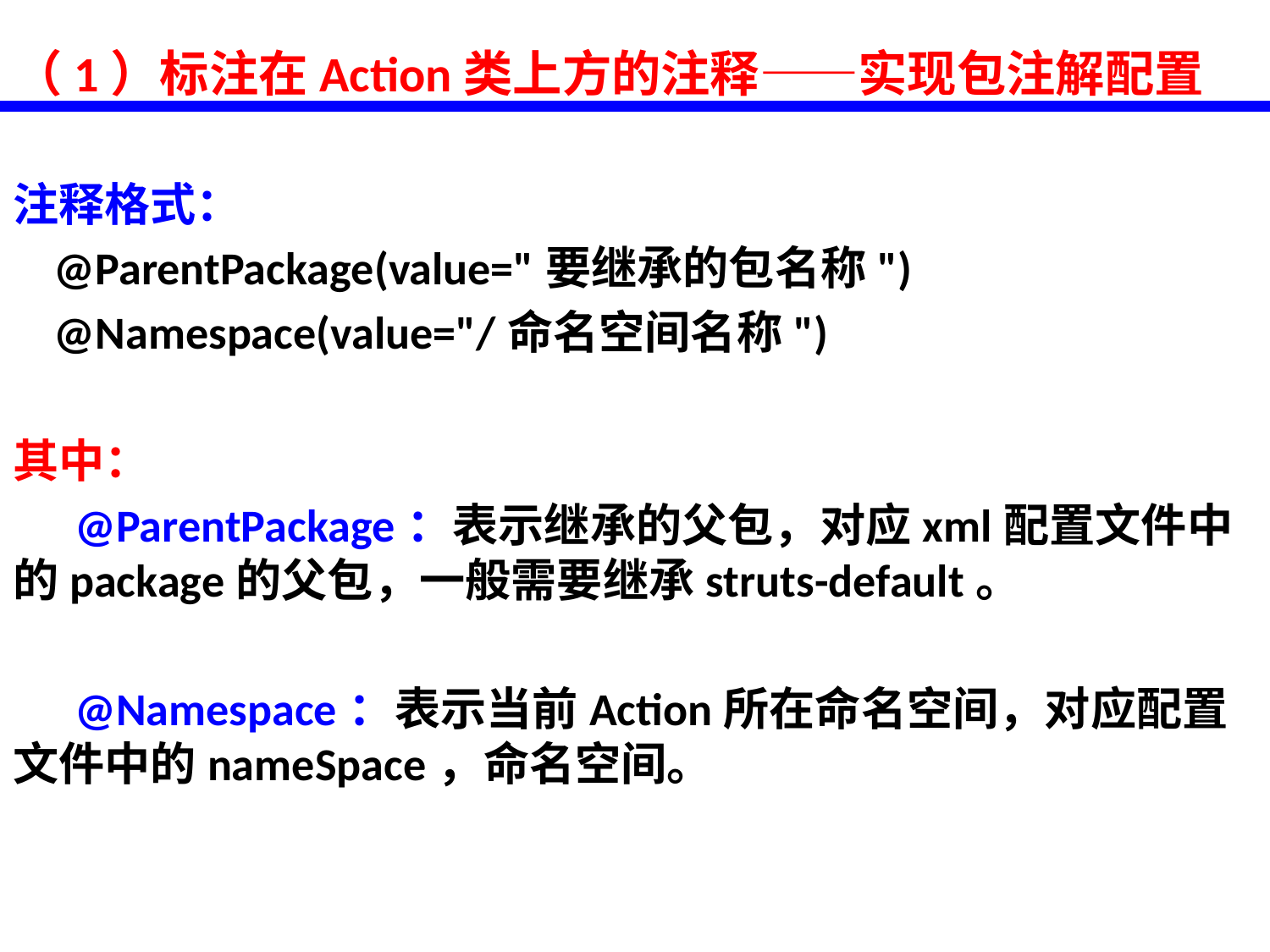

（1）标注在Action类上方的注释——实现包注解配置

注释格式：
    @ParentPackage(value="要继承的包名称")
    @Namespace(value="/命名空间名称")

其中：
      @ParentPackage：表示继承的父包，对应xml配置文件中的package的父包，一般需要继承struts-default。

      @Namespace：表示当前Action所在命名空间，对应配置文件中的nameSpace，命名空间。